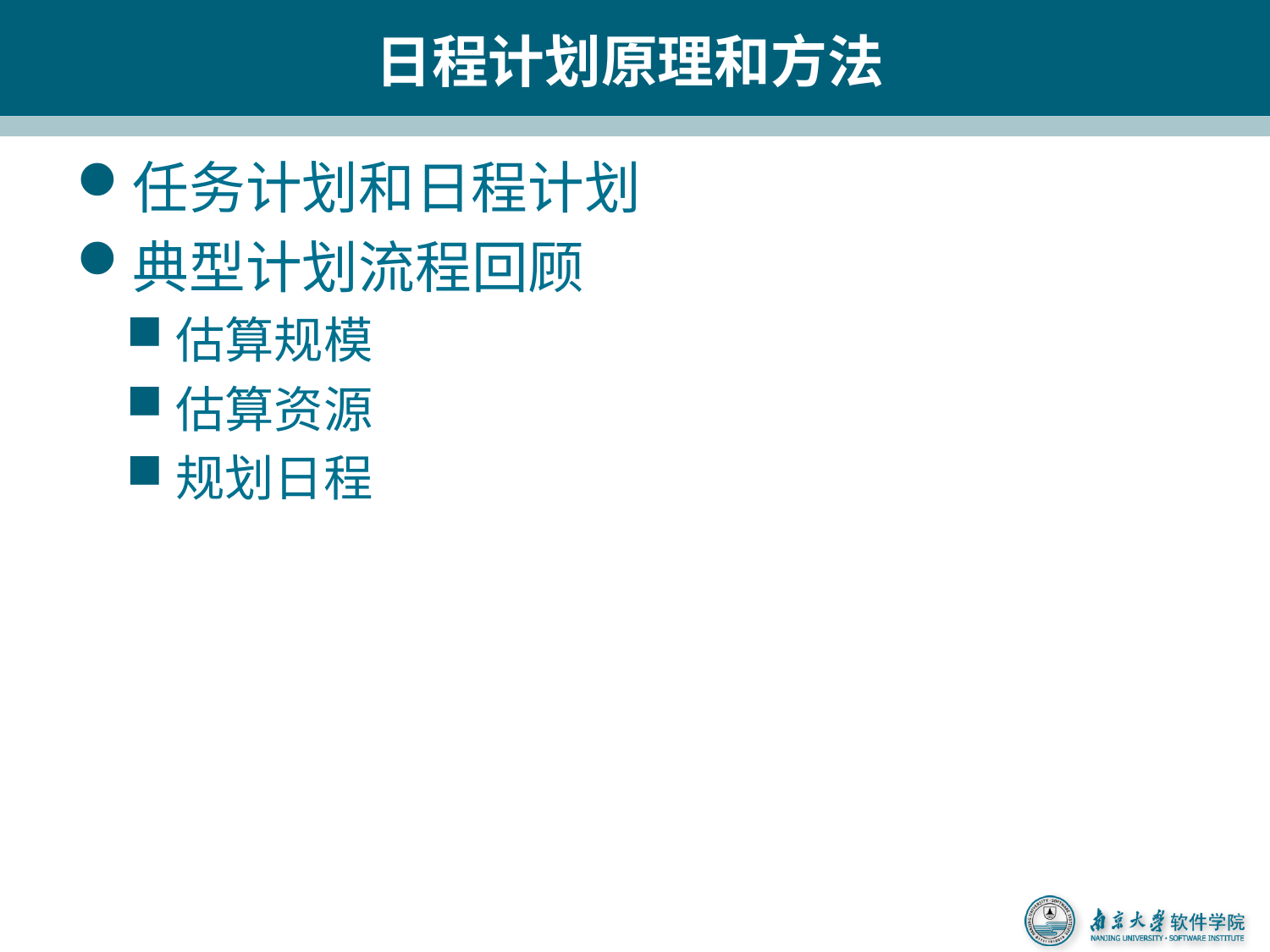

# 日程计划原理和方法
任务计划和日程计划
典型计划流程回顾
估算规模
估算资源
规划日程